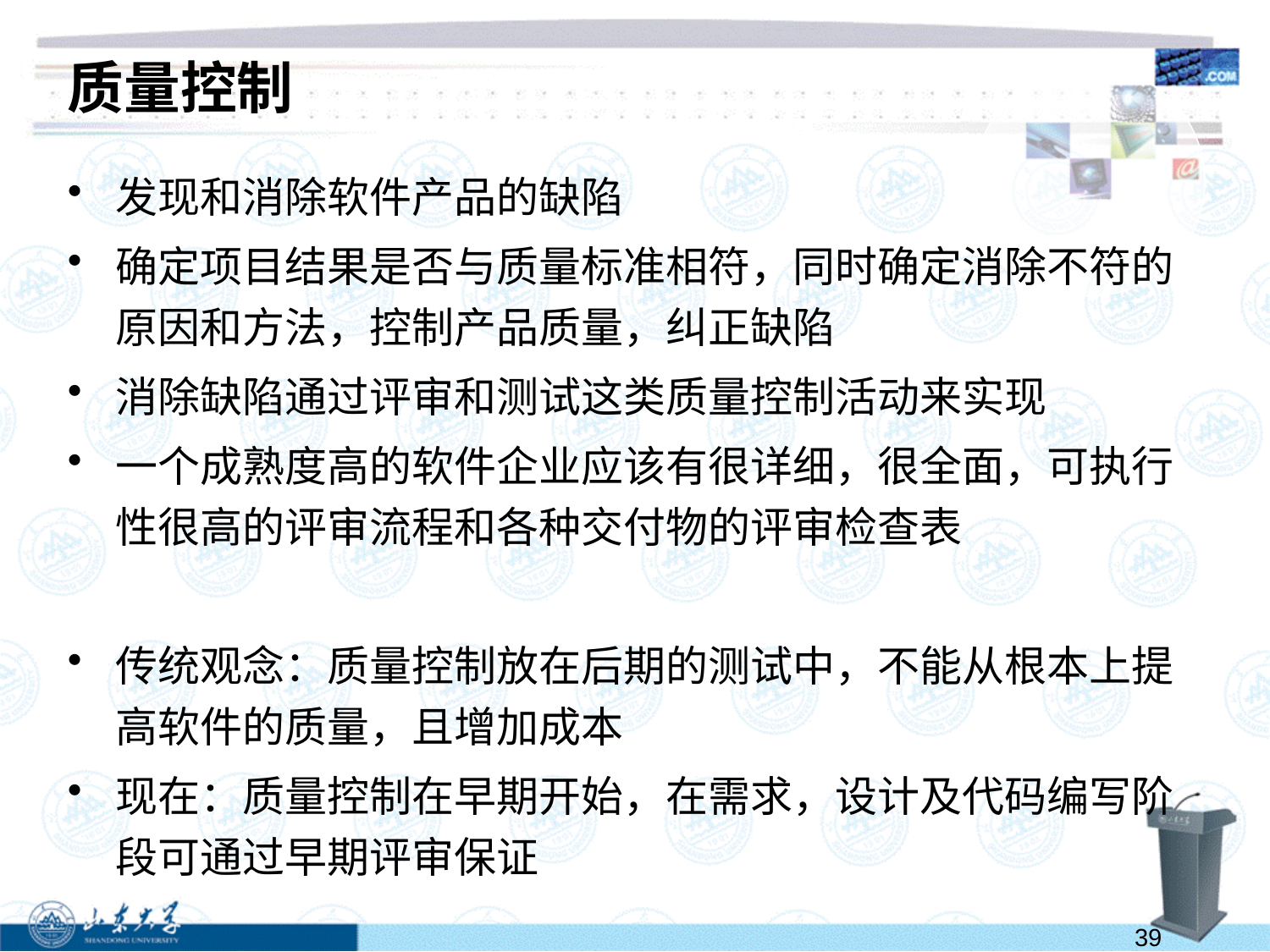

# 质量控制
发现和消除软件产品的缺陷
确定项目结果是否与质量标准相符，同时确定消除不符的原因和方法，控制产品质量，纠正缺陷
消除缺陷通过评审和测试这类质量控制活动来实现
一个成熟度高的软件企业应该有很详细，很全面，可执行性很高的评审流程和各种交付物的评审检查表

传统观念：质量控制放在后期的测试中，不能从根本上提高软件的质量，且增加成本
现在：质量控制在早期开始，在需求，设计及代码编写阶段可通过早期评审保证
39